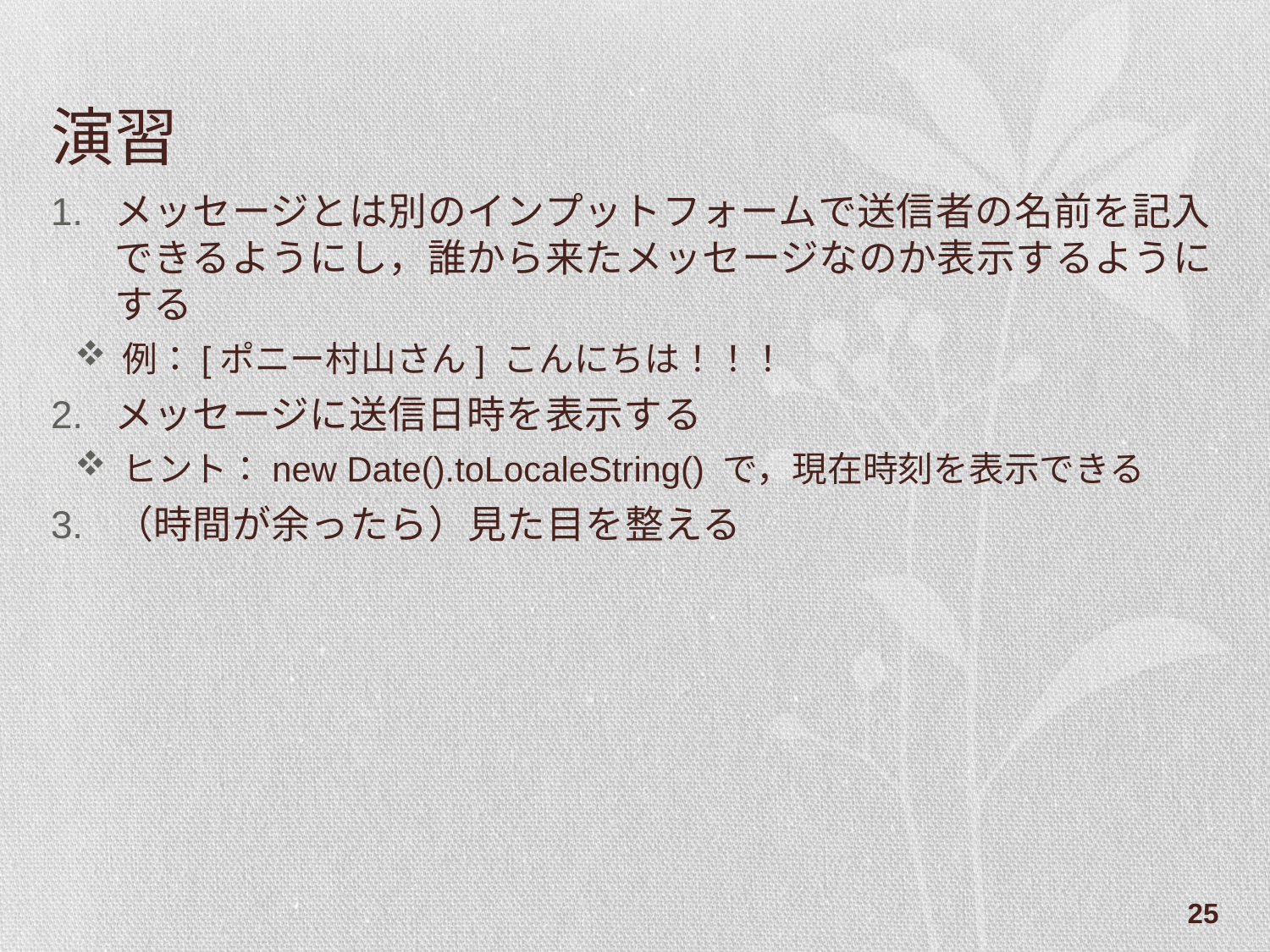

# 演習
メッセージとは別のインプットフォームで送信者の名前を記入できるようにし，誰から来たメッセージなのか表示するようにする
例：[ポニー村山さん] こんにちは！！！
メッセージに送信日時を表示する
ヒント：new Date().toLocaleString() で，現在時刻を表示できる
（時間が余ったら）見た目を整える
25